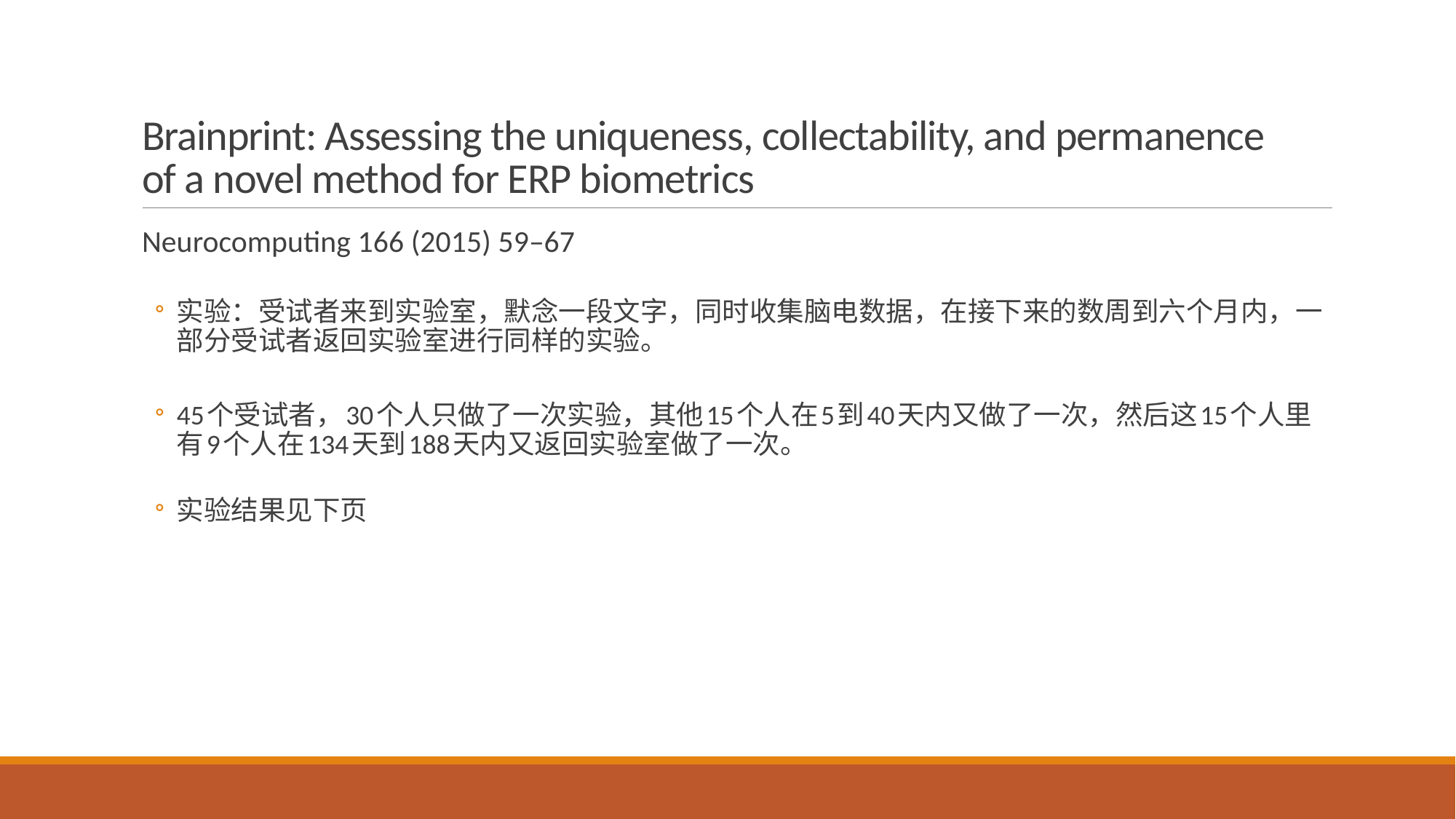

# Brainprint: Assessing the uniqueness, collectability, and permanence of a novel method for ERP biometrics
Neurocomputing 166 (2015) 59–67
实验：受试者来到实验室，默念一段文字，同时收集脑电数据，在接下来的数周到六个月内，一部分受试者返回实验室进行同样的实验。

45个受试者，30个人只做了一次实验，其他15个人在5到40天内又做了一次，然后这15个人里有9个人在134天到188天内又返回实验室做了一次。

实验结果见下页